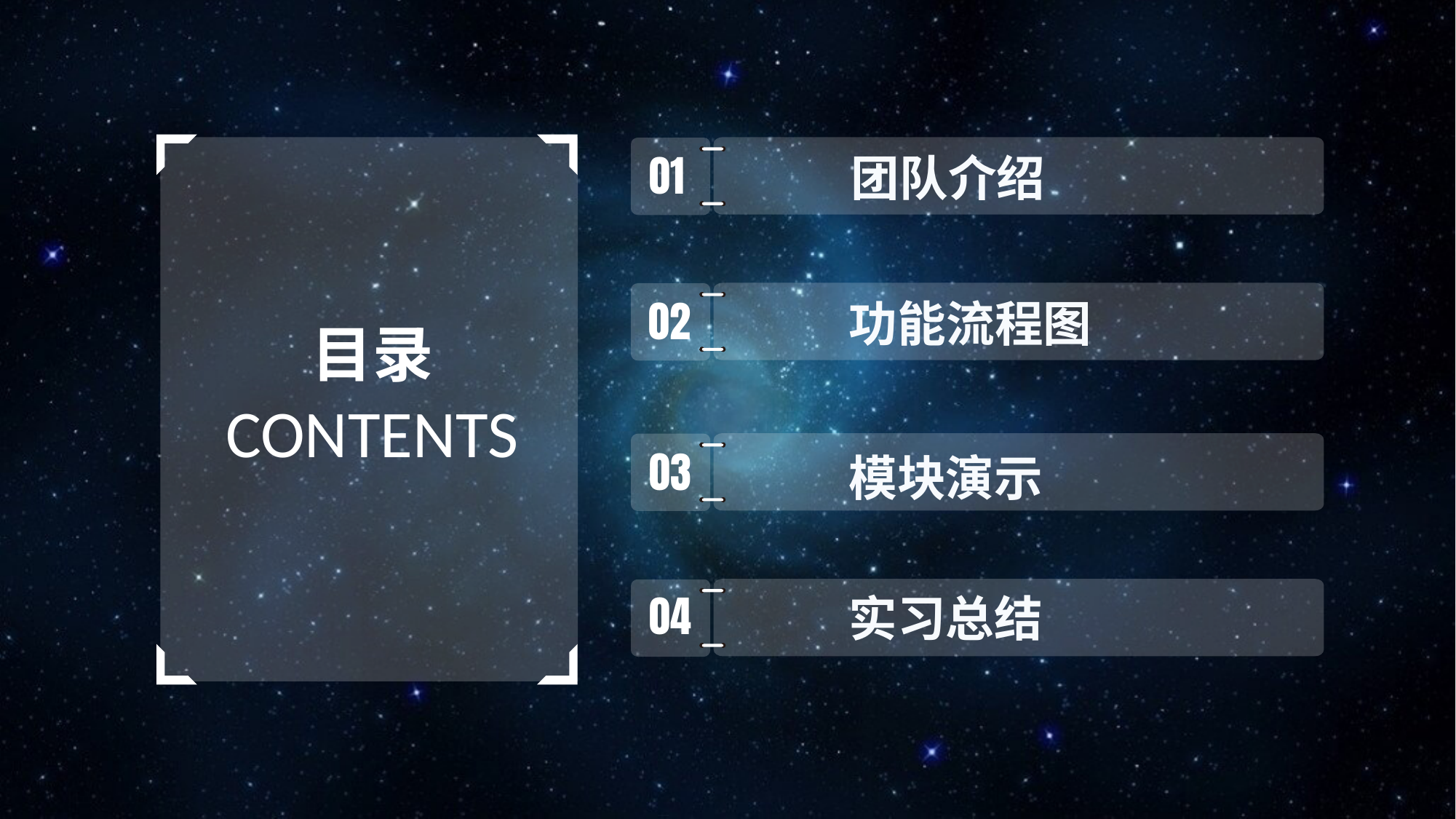

目录
CONTENTS

01
团队介绍

02
功能流程图

03
模块演示

04
实习总结